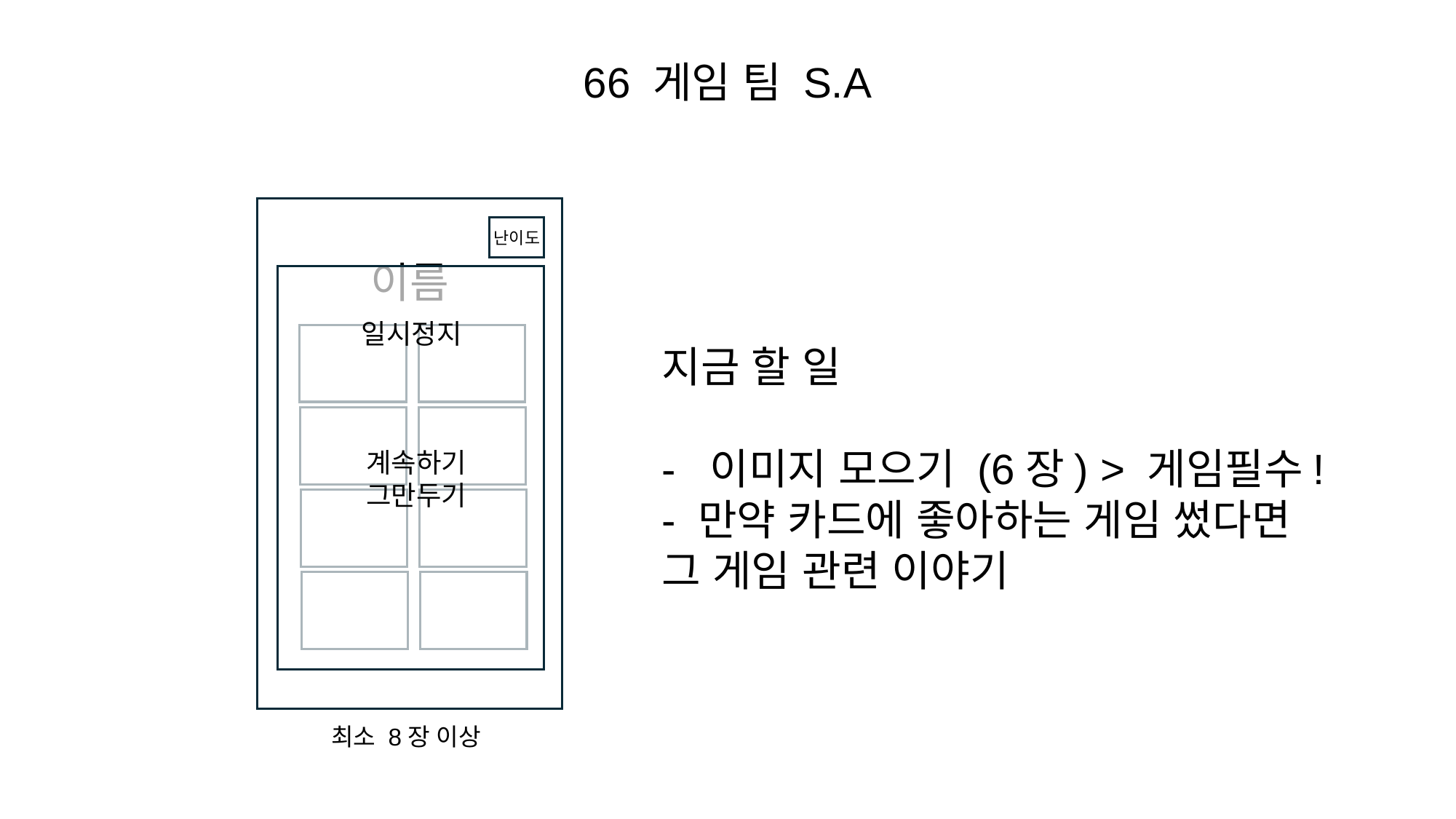

66 게임 팀 S.A

난이도
이름

일시정지

지금 할 일
-  이미지 모으기 (6장) > 게임필수!
- 만약 카드에 좋아하는 게임 썼다면
그 게임 관련 이야기

계속하기
그만두기

최소 8장 이상